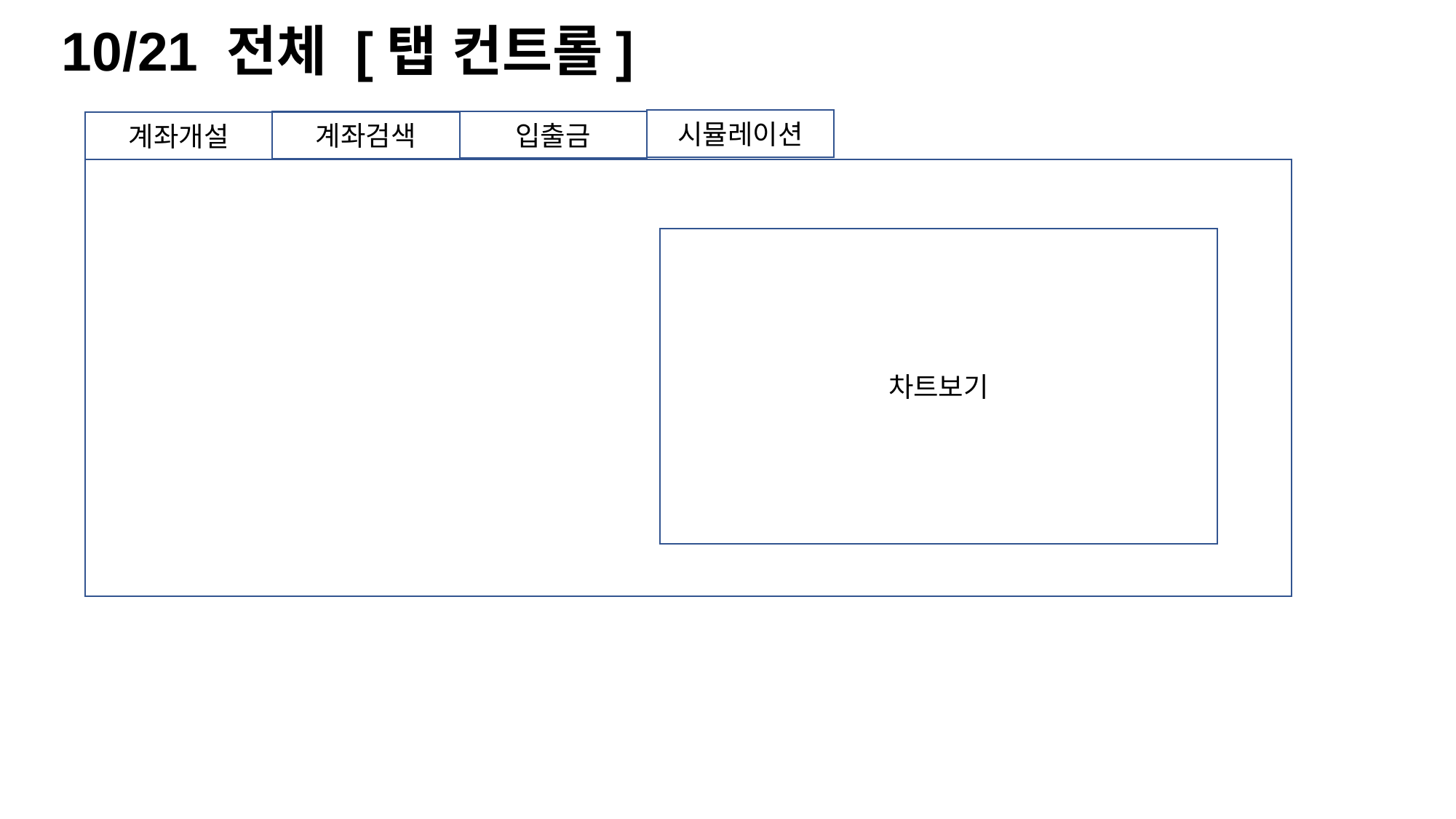

10/21 전체 [탭 컨트롤]
시뮬레이션
입출금
계좌검색
계좌개설

차트보기